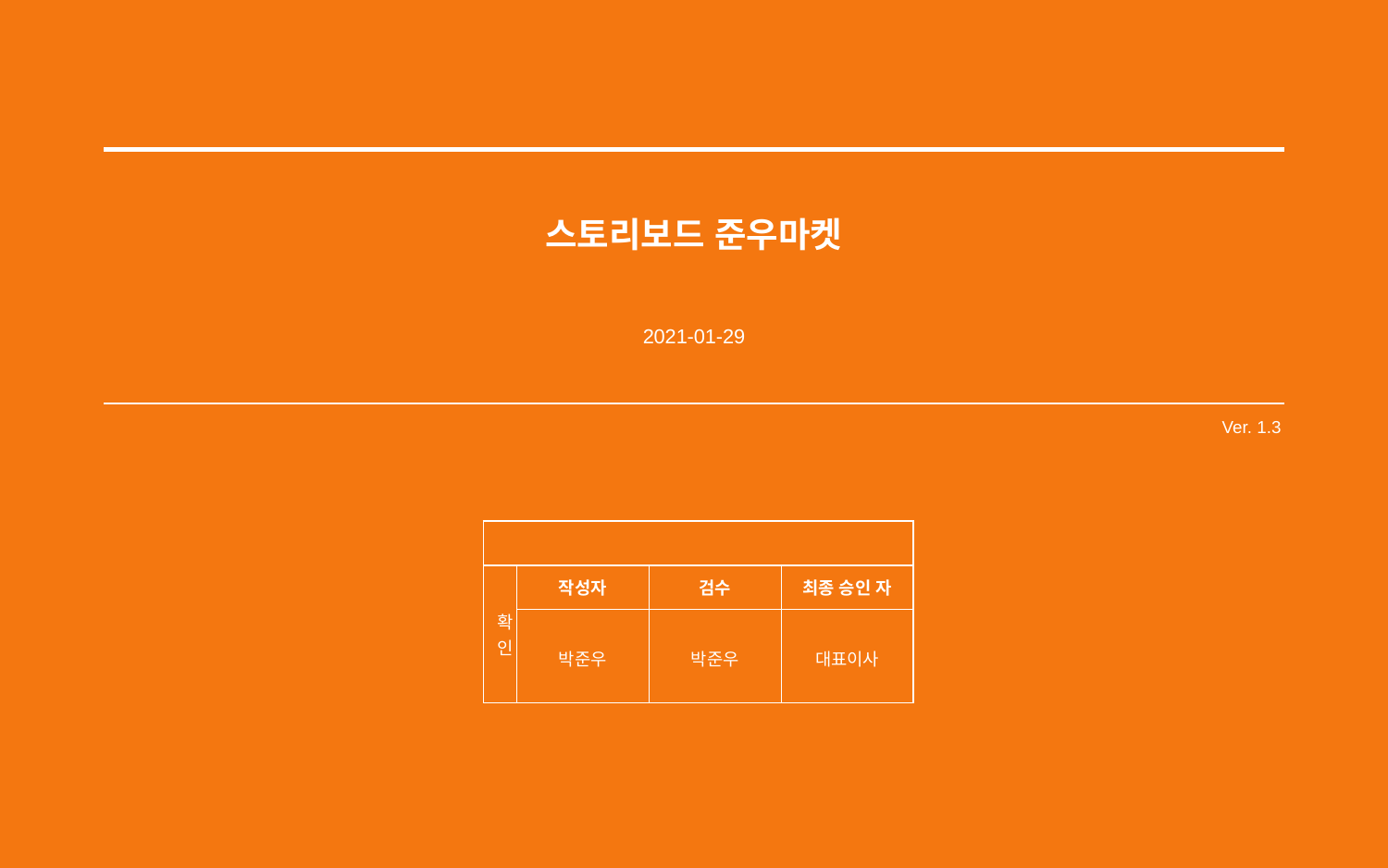

|  |
| --- |
스토리보드 준우마켓
2021-01-29
Ver. 1.3
|  |  |  |  |
| --- | --- | --- | --- |
| 확 인 | 작성자 | 검수 | 최종 승인 자 |
|  | 박준우 | 박준우 | 대표이사 |